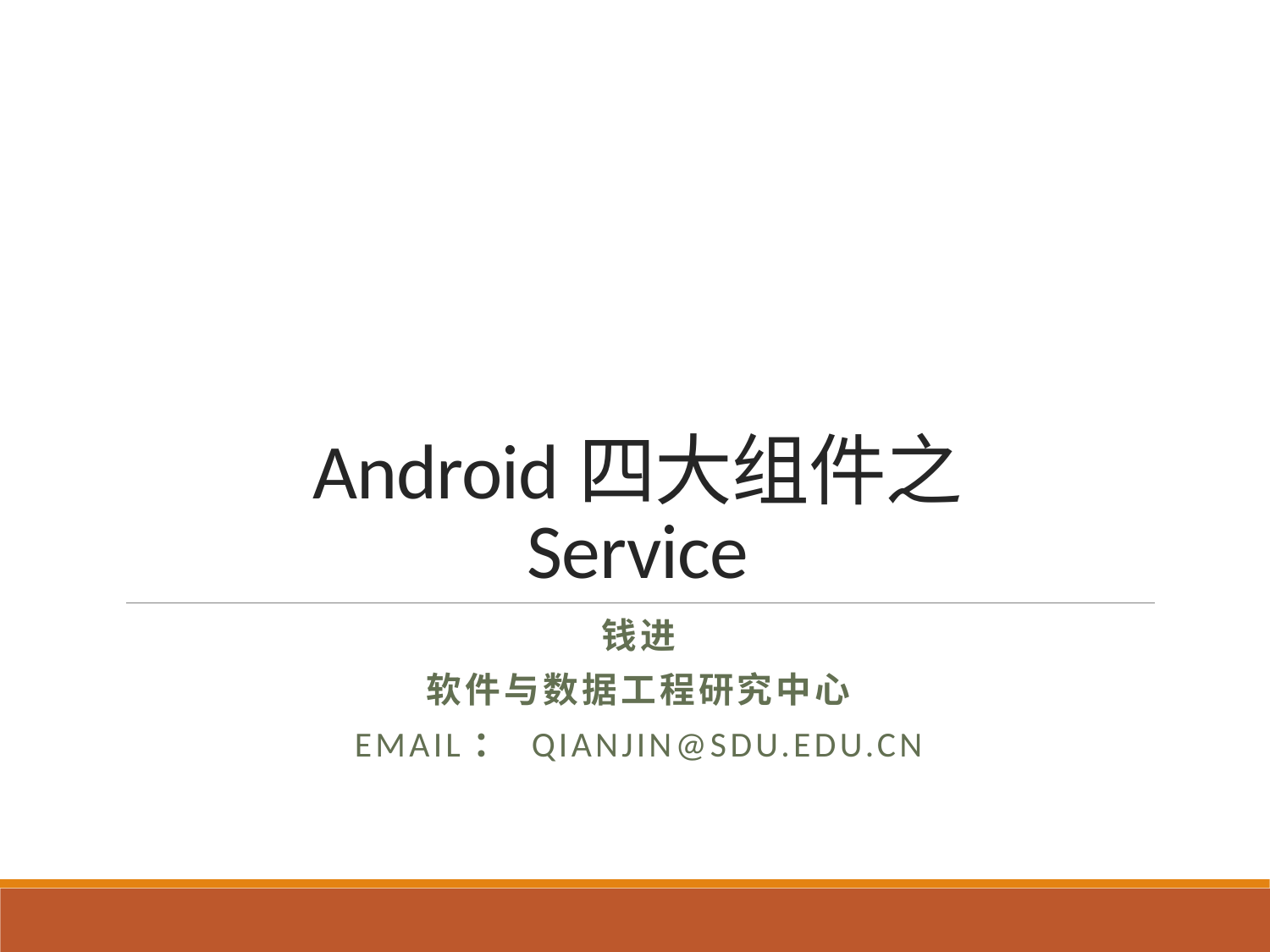

# Android四大组件之 Service
钱进
软件与数据工程研究中心
EMAIL： QIANJIN@SDU.EDU.CN